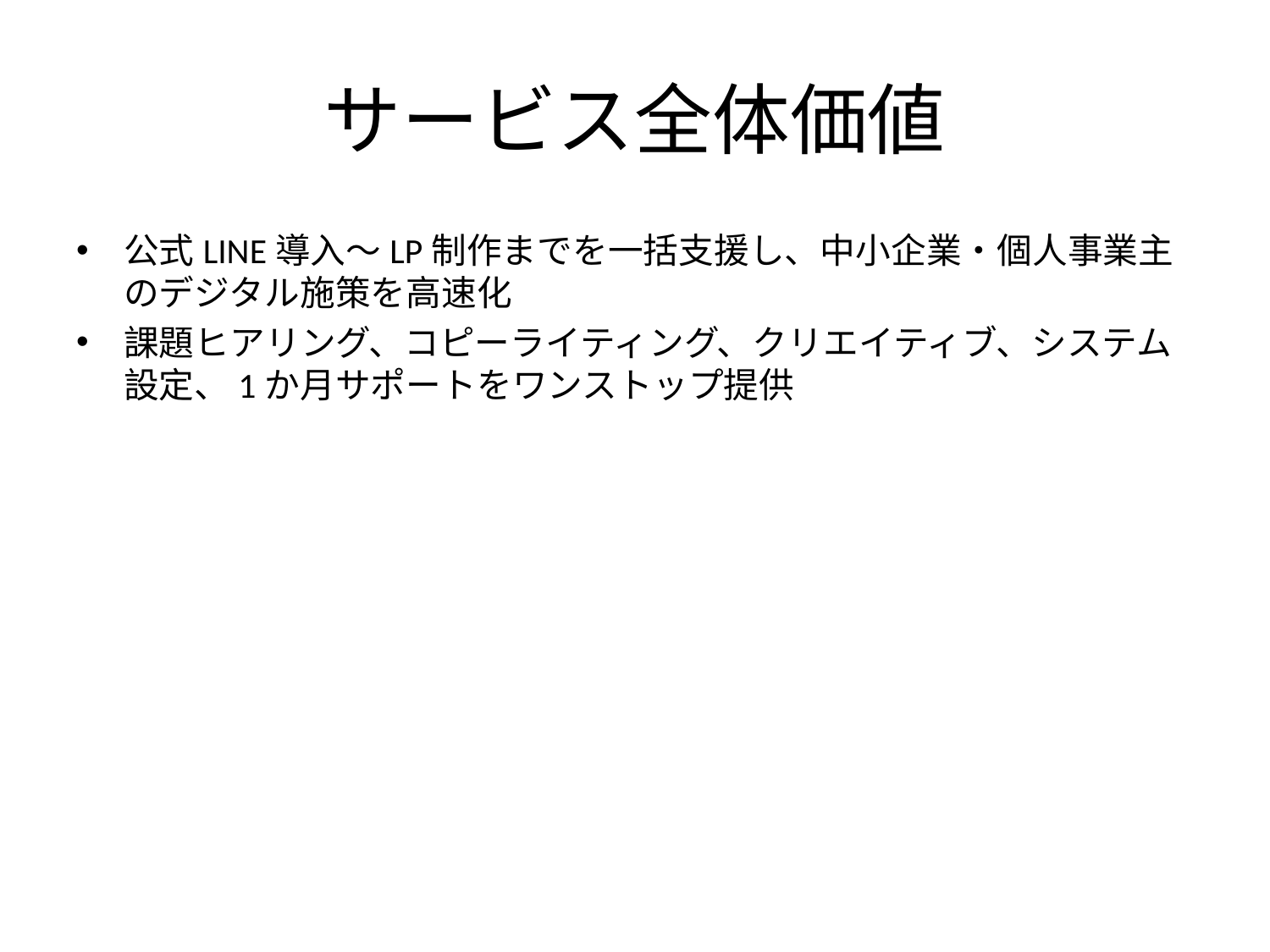

# サービス全体価値
公式LINE導入〜LP制作までを一括支援し、中小企業・個人事業主のデジタル施策を高速化
課題ヒアリング、コピーライティング、クリエイティブ、システム設定、1か月サポートをワンストップ提供